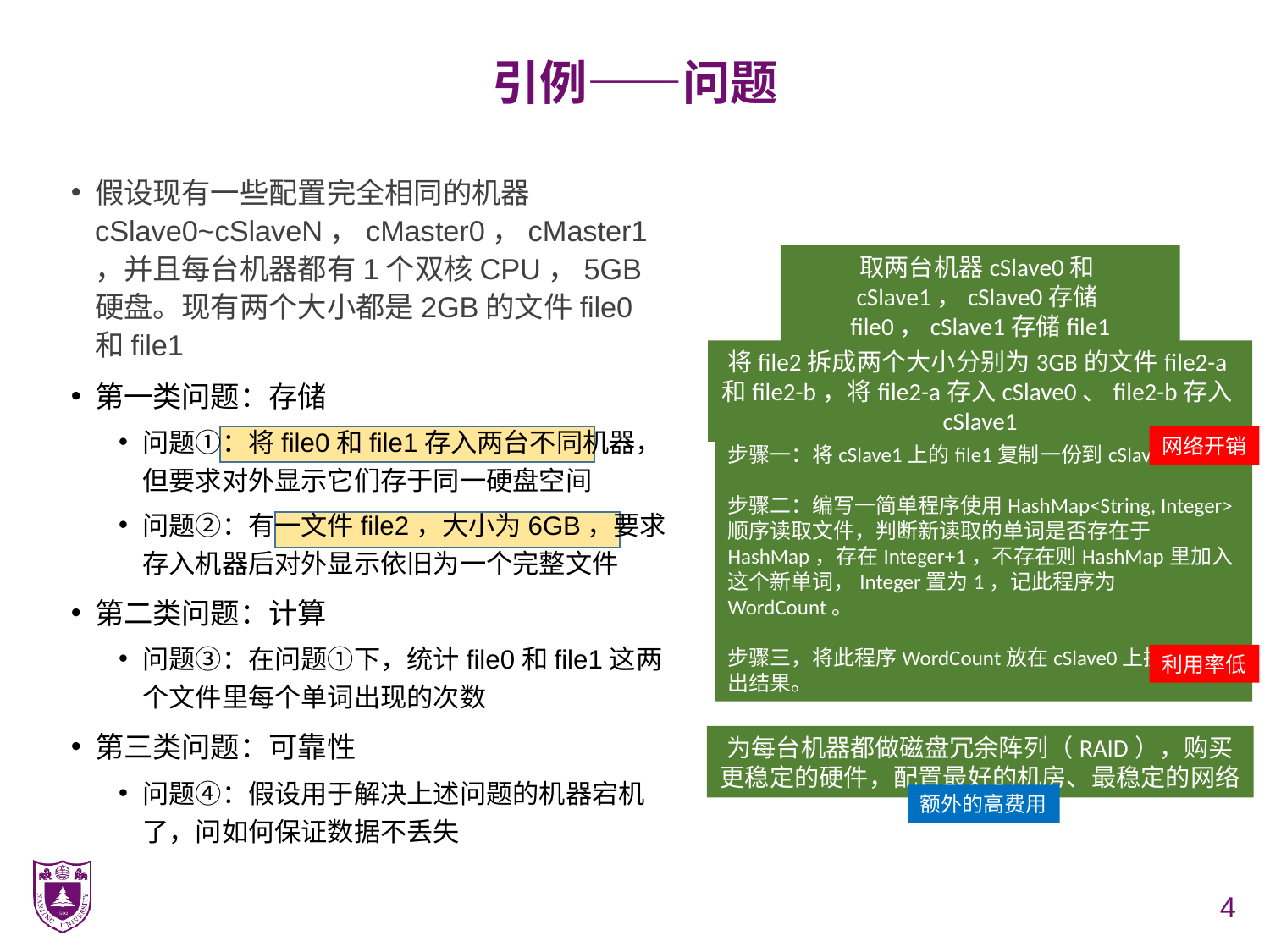

# 引例——问题
假设现有一些配置完全相同的机器cSlave0~cSlaveN，cMaster0，cMaster1，并且每台机器都有1个双核CPU，5GB硬盘。现有两个大小都是2GB的文件file0和file1
第一类问题：存储
问题①：将file0和file1存入两台不同机器，但要求对外显示它们存于同一硬盘空间
问题②：有一文件file2，大小为6GB，要求存入机器后对外显示依旧为一个完整文件
第二类问题：计算
问题③：在问题①下，统计file0和file1这两个文件里每个单词出现的次数
第三类问题：可靠性
问题④：假设用于解决上述问题的机器宕机了，问如何保证数据不丢失
取两台机器cSlave0和cSlave1，cSlave0存储file0，cSlave1存储file1
将file2拆成两个大小分别为3GB的文件file2-a和file2-b，将file2-a存入cSlave0、file2-b存入cSlave1

网络开销
步骤一：将cSlave1上的file1复制一份到cSlave0

步骤二：编写一简单程序使用HashMap<String, Integer>顺序读取文件，判断新读取的单词是否存在于HashMap，存在Integer+1，不存在则HashMap里加入这个新单词，Integer置为1，记此程序为WordCount。

步骤三，将此程序WordCount放在cSlave0上执行，得出结果。

利用率低
为每台机器都做磁盘冗余阵列（RAID），购买更稳定的硬件，配置最好的机房、最稳定的网络
额外的高费用
4